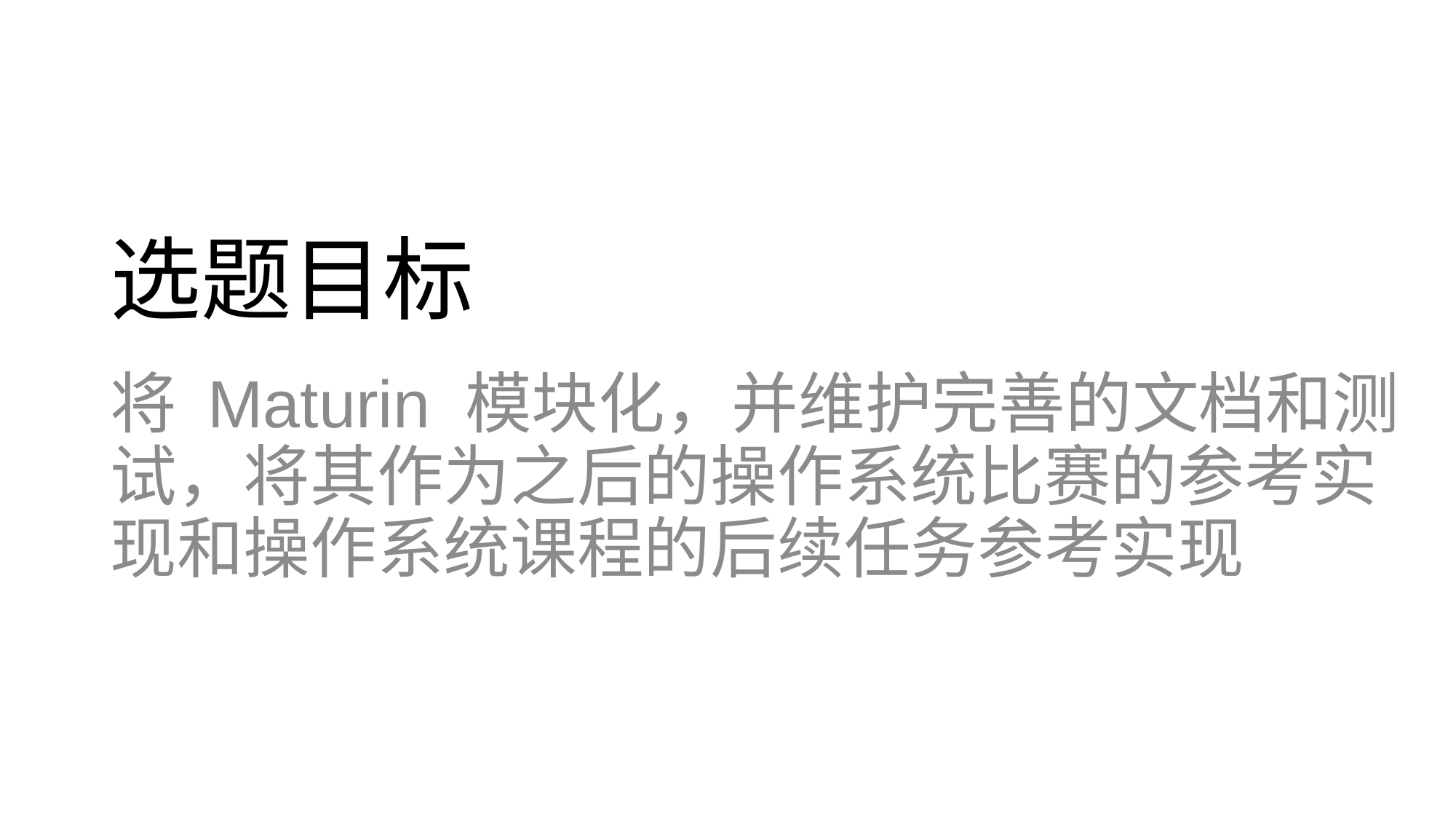

# 选题目标
将 Maturin 模块化，并维护完善的文档和测试，将其作为之后的操作系统比赛的参考实现和操作系统课程的后续任务参考实现